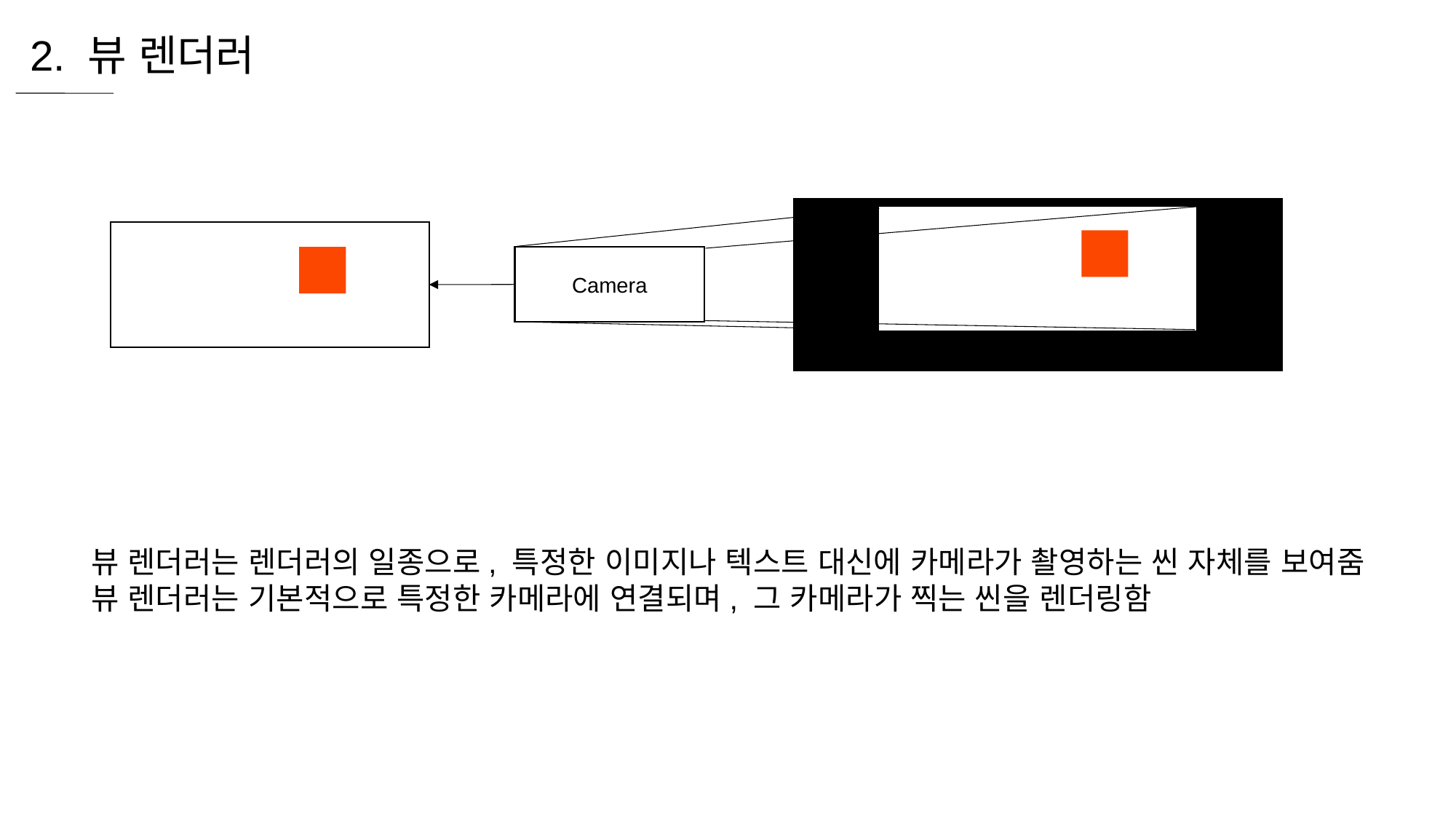

2. 뷰 렌더러

Camera
뷰 렌더러는 렌더러의 일종으로, 특정한 이미지나 텍스트 대신에 카메라가 촬영하는 씬 자체를 보여줌
뷰 렌더러는 기본적으로 특정한 카메라에 연결되며, 그 카메라가 찍는 씬을 렌더링함